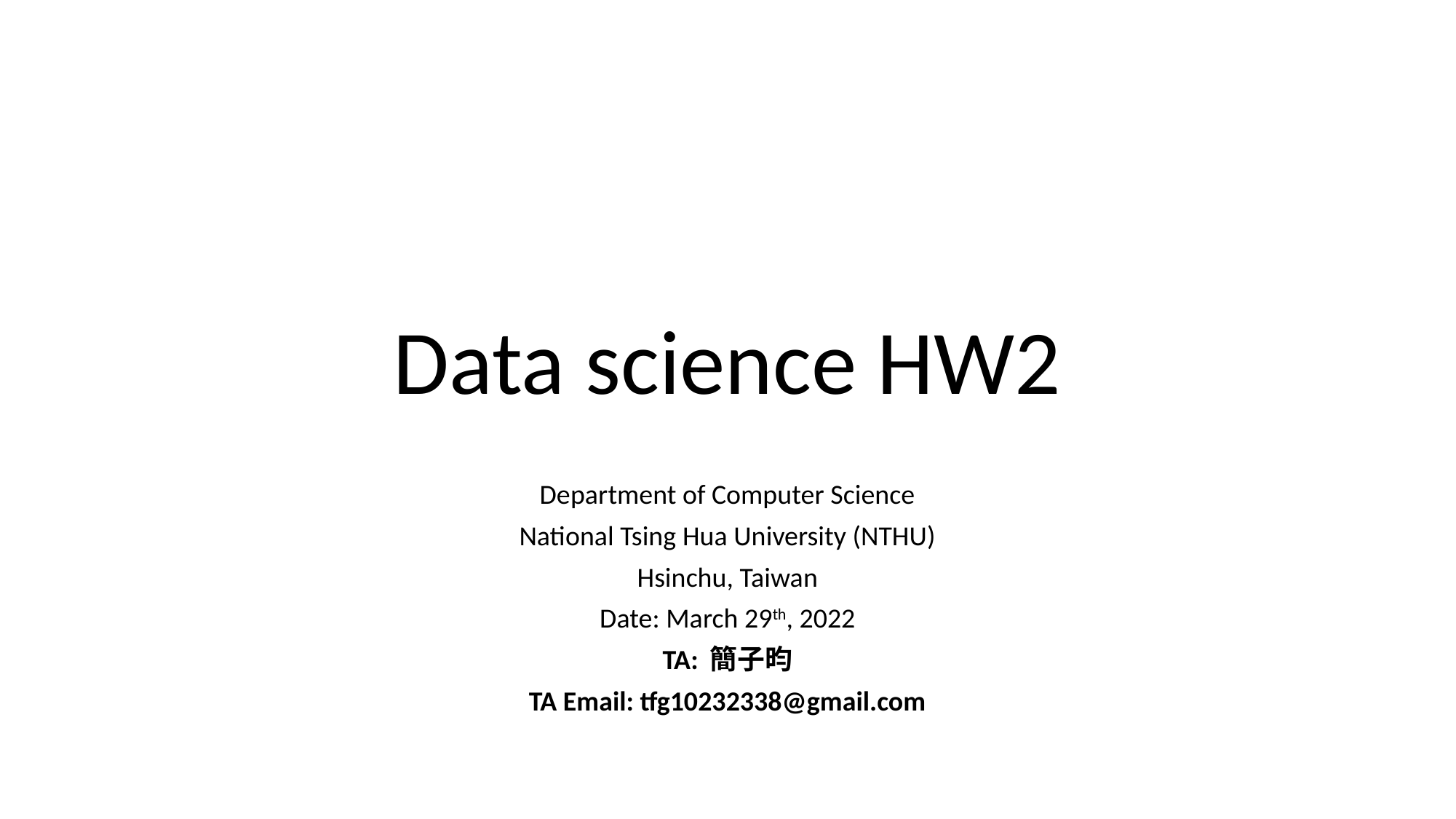

# Data science HW2

Department of Computer Science
National Tsing Hua University (NTHU)
Hsinchu, Taiwan
Date: March 29th, 2022
TA: 簡子昀
TA Email: tfg10232338@gmail.com